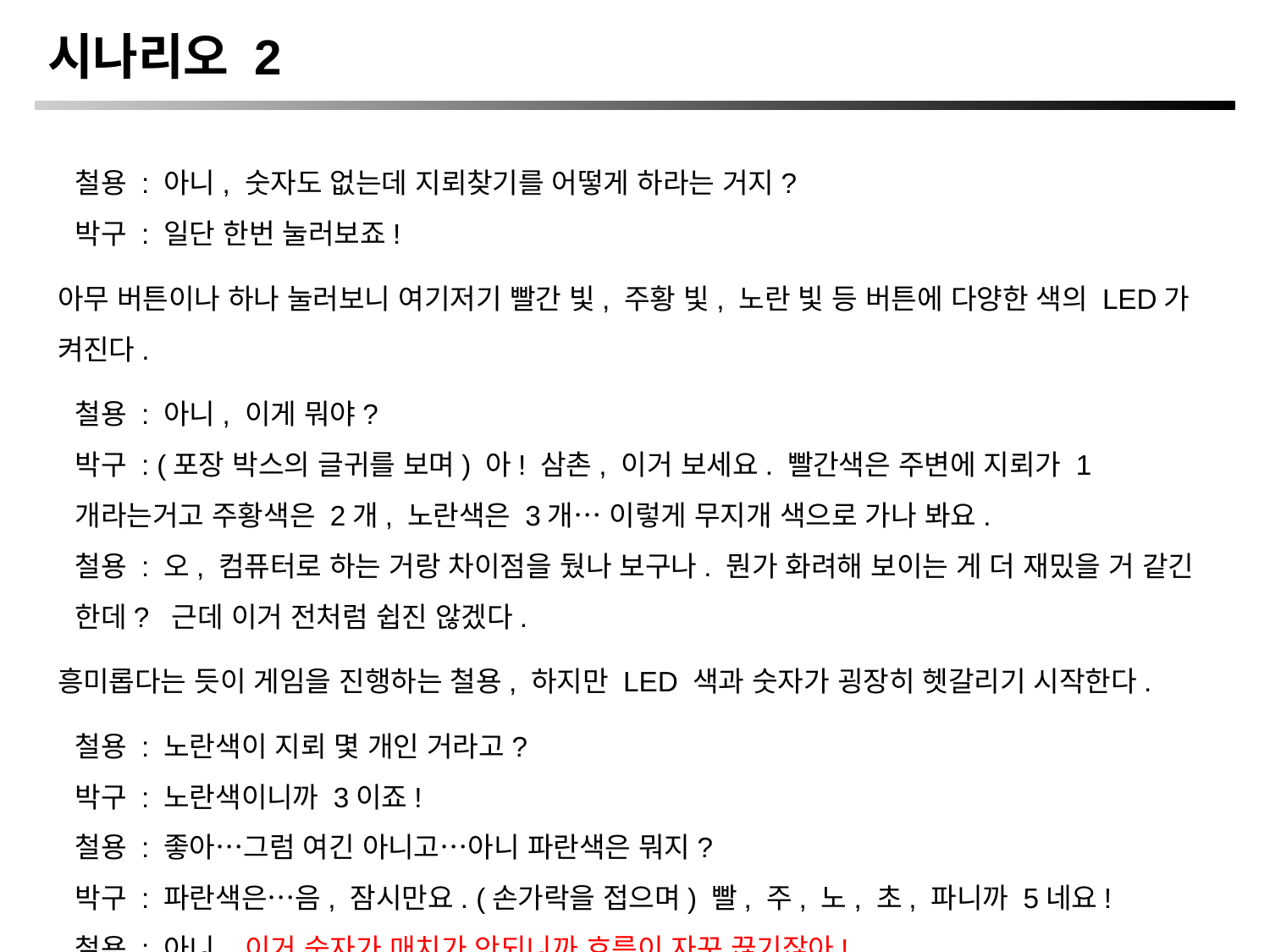

시나리오 2
철용 : 아니, 숫자도 없는데 지뢰찾기를 어떻게 하라는 거지?
박구 : 일단 한번 눌러보죠!
아무 버튼이나 하나 눌러보니 여기저기 빨간 빛, 주황 빛, 노란 빛 등 버튼에 다양한 색의 LED가 켜진다.
철용 : 아니, 이게 뭐야?
박구 : (포장 박스의 글귀를 보며) 아! 삼촌, 이거 보세요. 빨간색은 주변에 지뢰가 1개라는거고 주황색은 2개, 노란색은 3개… 이렇게 무지개 색으로 가나 봐요.
철용 : 오, 컴퓨터로 하는 거랑 차이점을 뒀나 보구나. 뭔가 화려해 보이는 게 더 재밌을 거 같긴 한데?  근데 이거 전처럼 쉽진 않겠다.
흥미롭다는 듯이 게임을 진행하는 철용, 하지만 LED 색과 숫자가 굉장히 헷갈리기 시작한다.
철용 : 노란색이 지뢰 몇 개인 거라고?
박구 : 노란색이니까 3이죠!
철용 : 좋아…그럼 여긴 아니고…아니 파란색은 뭐지?
박구 : 파란색은…음, 잠시만요. (손가락을 접으며) 빨, 주, 노, 초, 파니까 5네요!
철용 : 아니, 이거 숫자가 매치가 안되니까 흐름이 자꾸 끊기잖아!